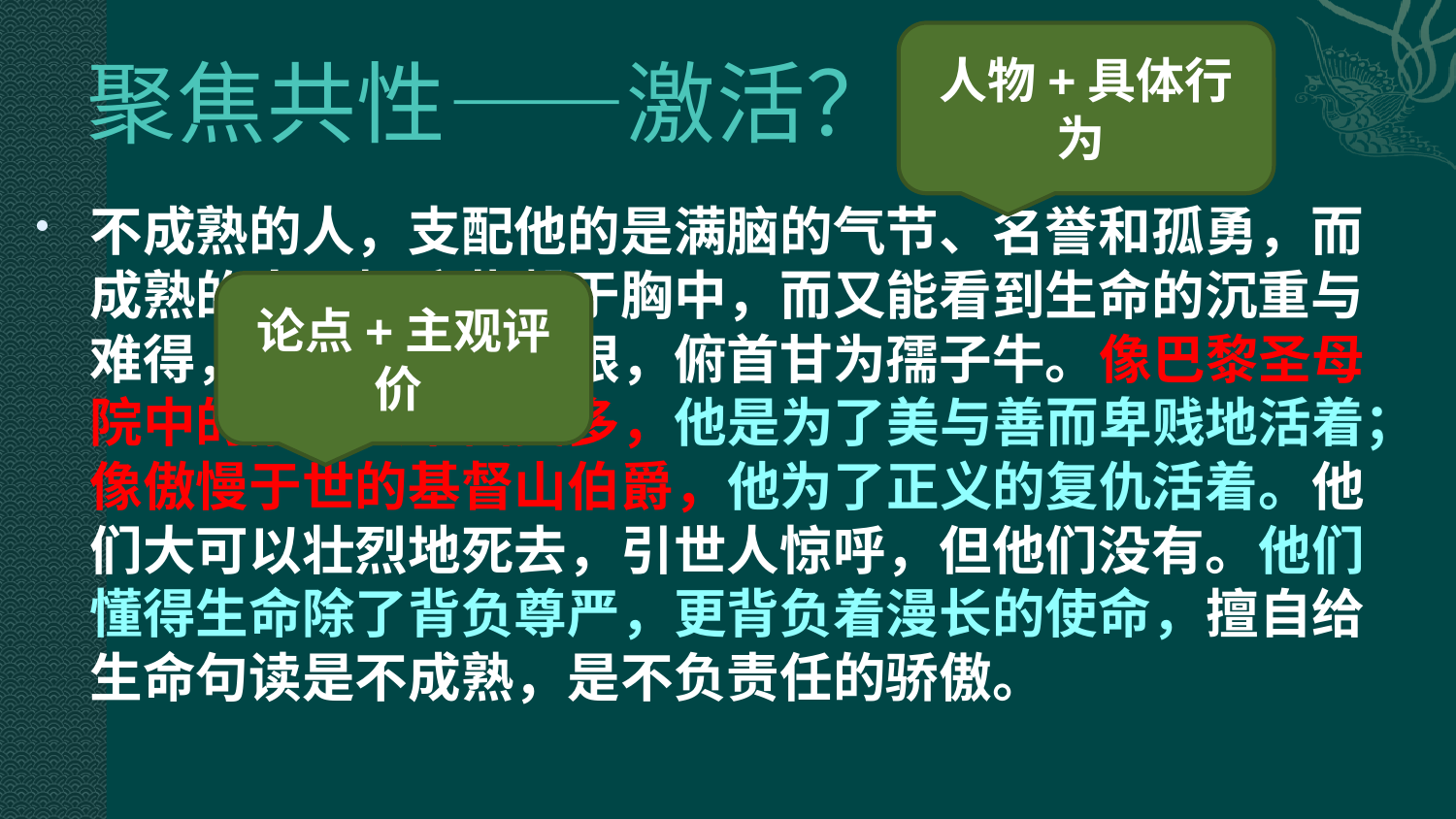

人物+具体行为
# 聚焦共性——激活？
不成熟的人，支配他的是满脑的气节、名誉和孤勇，而成熟的人，把这些凝于胸中，而又能看到生命的沉重与难得，不畏世人的白眼，俯首甘为孺子牛。像巴黎圣母院中的敲钟人卡西莫多，他是为了美与善而卑贱地活着；像傲慢于世的基督山伯爵，他为了正义的复仇活着。他们大可以壮烈地死去，引世人惊呼，但他们没有。他们懂得生命除了背负尊严，更背负着漫长的使命，擅自给生命句读是不成熟，是不负责任的骄傲。

论点+主观评价